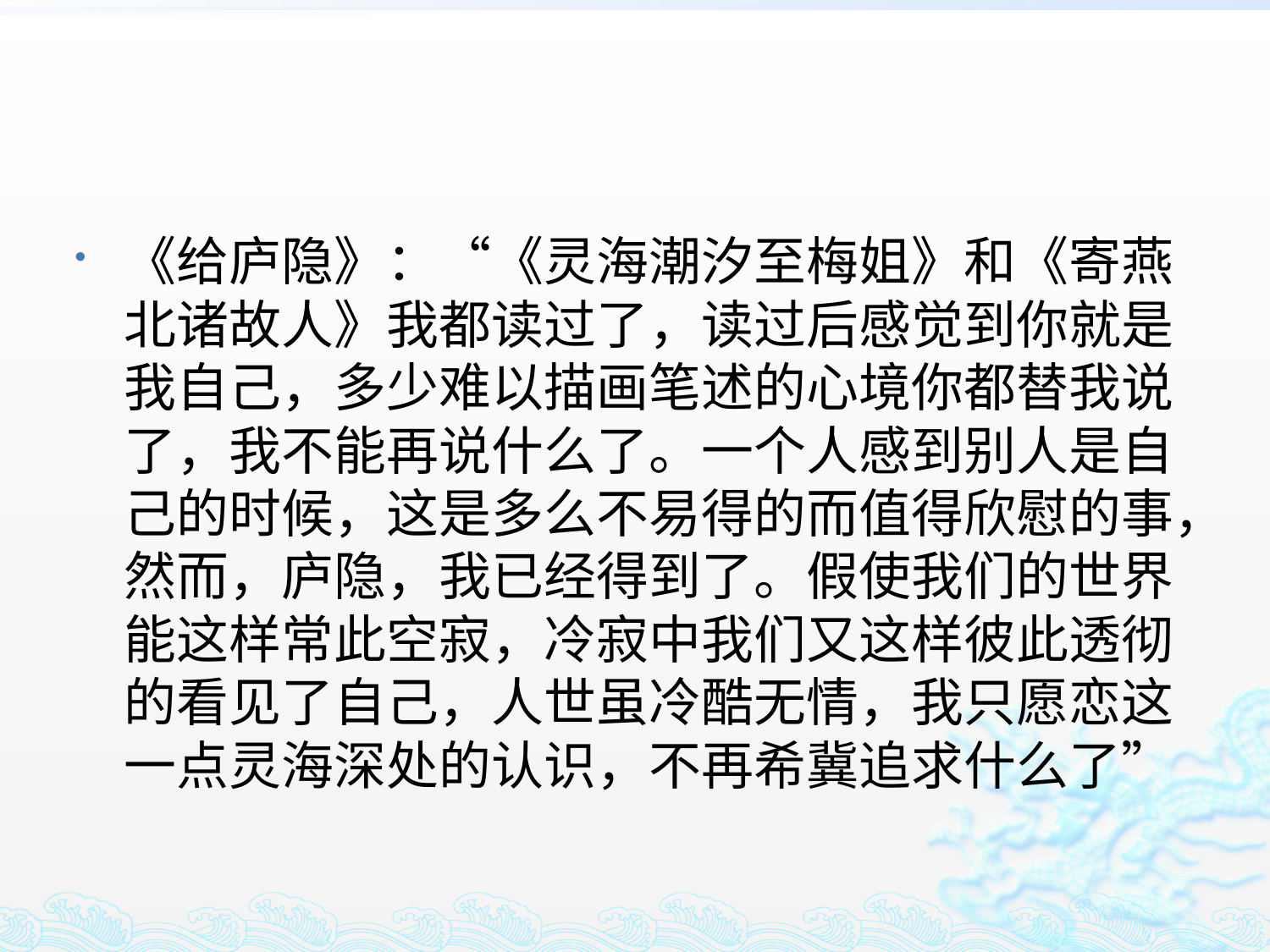

#
《给庐隐》：“《灵海潮汐至梅姐》和《寄燕北诸故人》我都读过了，读过后感觉到你就是我自己，多少难以描画笔述的心境你都替我说了，我不能再说什么了。一个人感到别人是自己的时候，这是多么不易得的而值得欣慰的事，然而，庐隐，我已经得到了。假使我们的世界能这样常此空寂，冷寂中我们又这样彼此透彻的看见了自己，人世虽冷酷无情，我只愿恋这一点灵海深处的认识，不再希冀追求什么了”